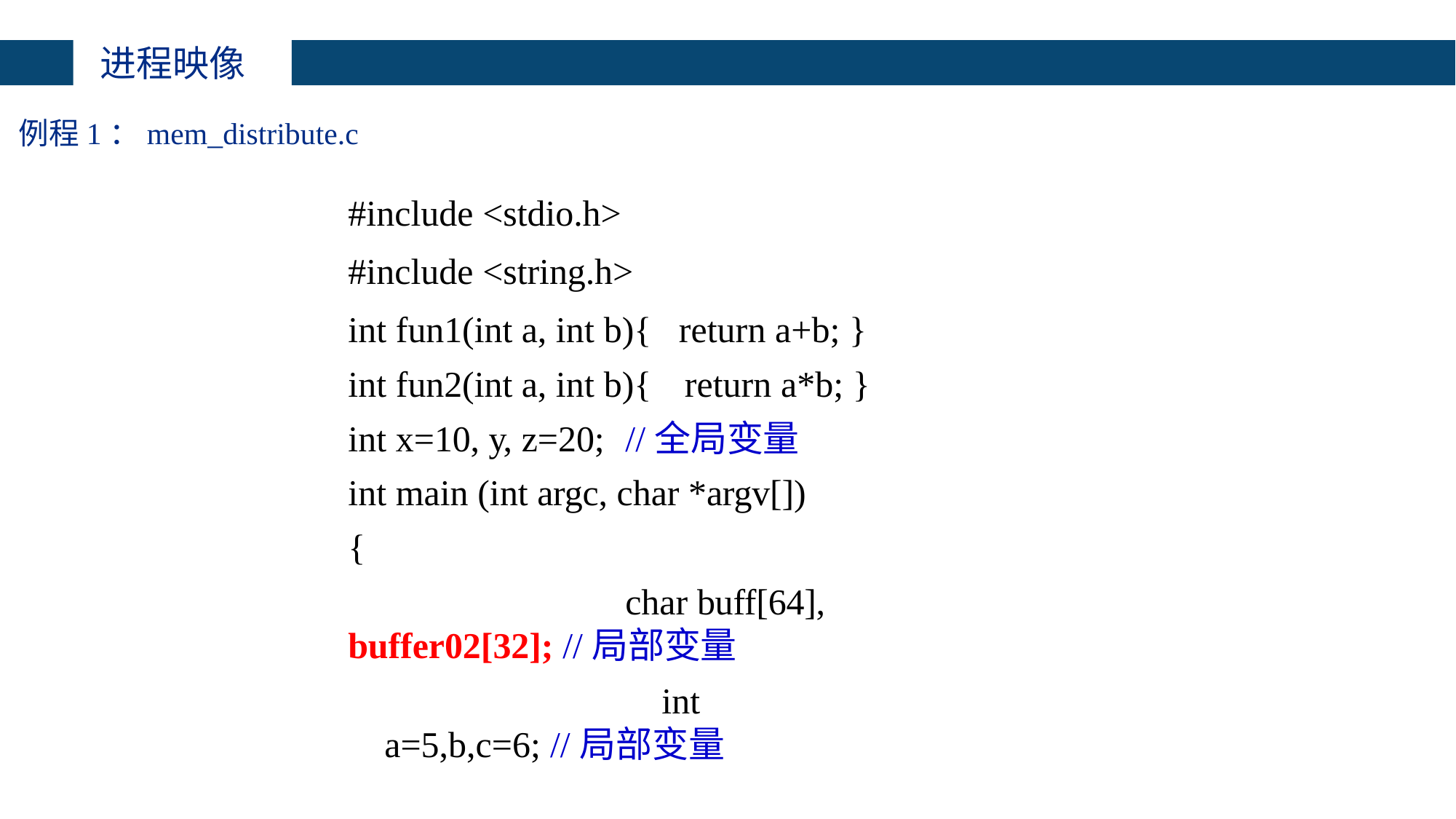

进程映像

# 例程1：mem_distribute.c
#include <stdio.h>
#include <string.h>
int fun1(int a, int b){   return a+b; }
int fun2(int a, int b){	 return a*b; }
int x=10, y, z=20;	//全局变量
int main (int argc, char *argv[])
{
	char buff[64], buffer02[32]; //局部变量
	int a=5,b,c=6; //局部变量